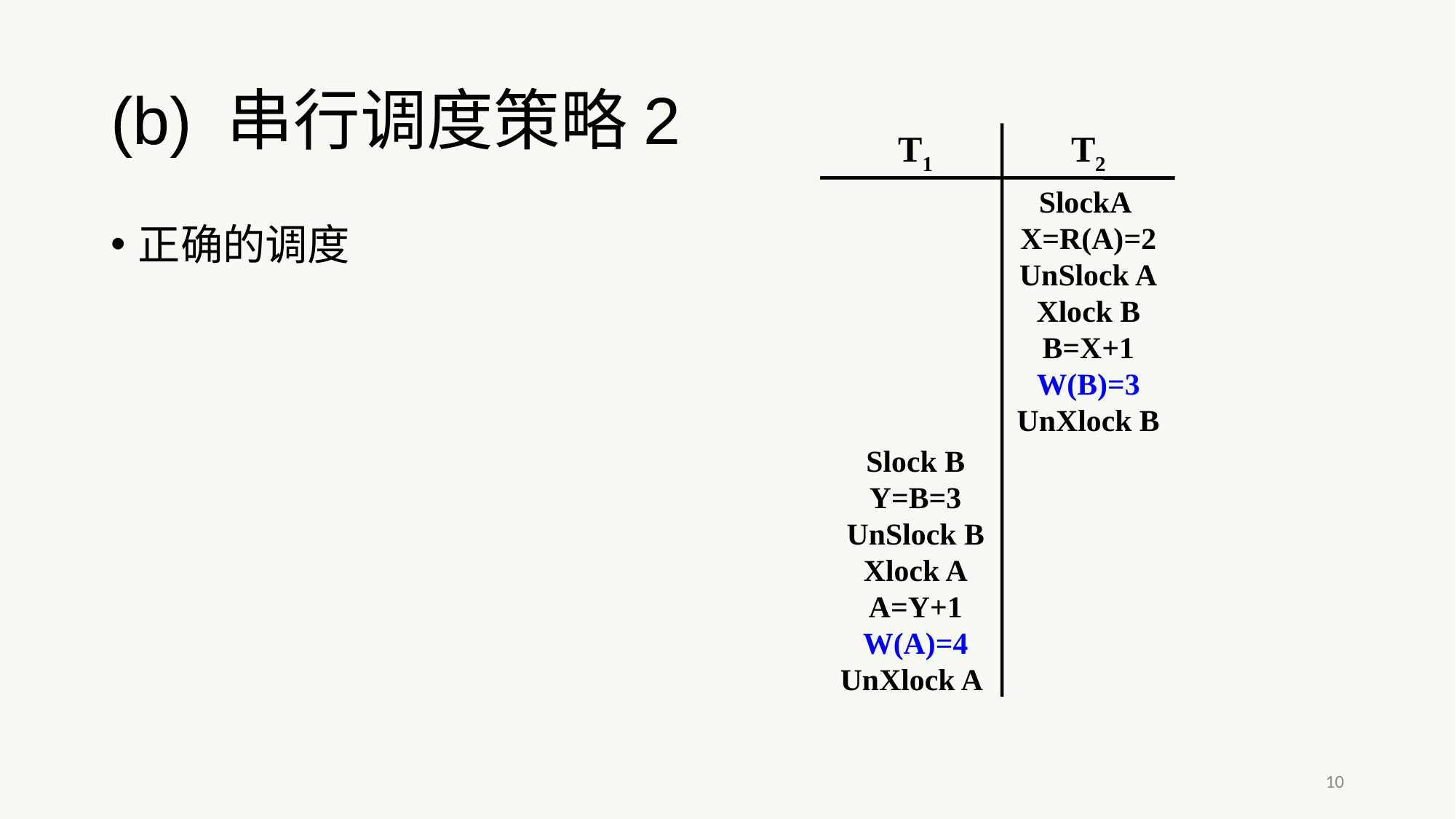

# (b) 串行调度策略2
T1

T2

SlockA
X=R(A)=2
UnSlock A
Xlock B
B=X+1
W(B)=3
UnXlock B

Slock B
Y=B=3
UnSlock B
Xlock A
A=Y+1
W(A)=4
UnXlock A
正确的调度

10